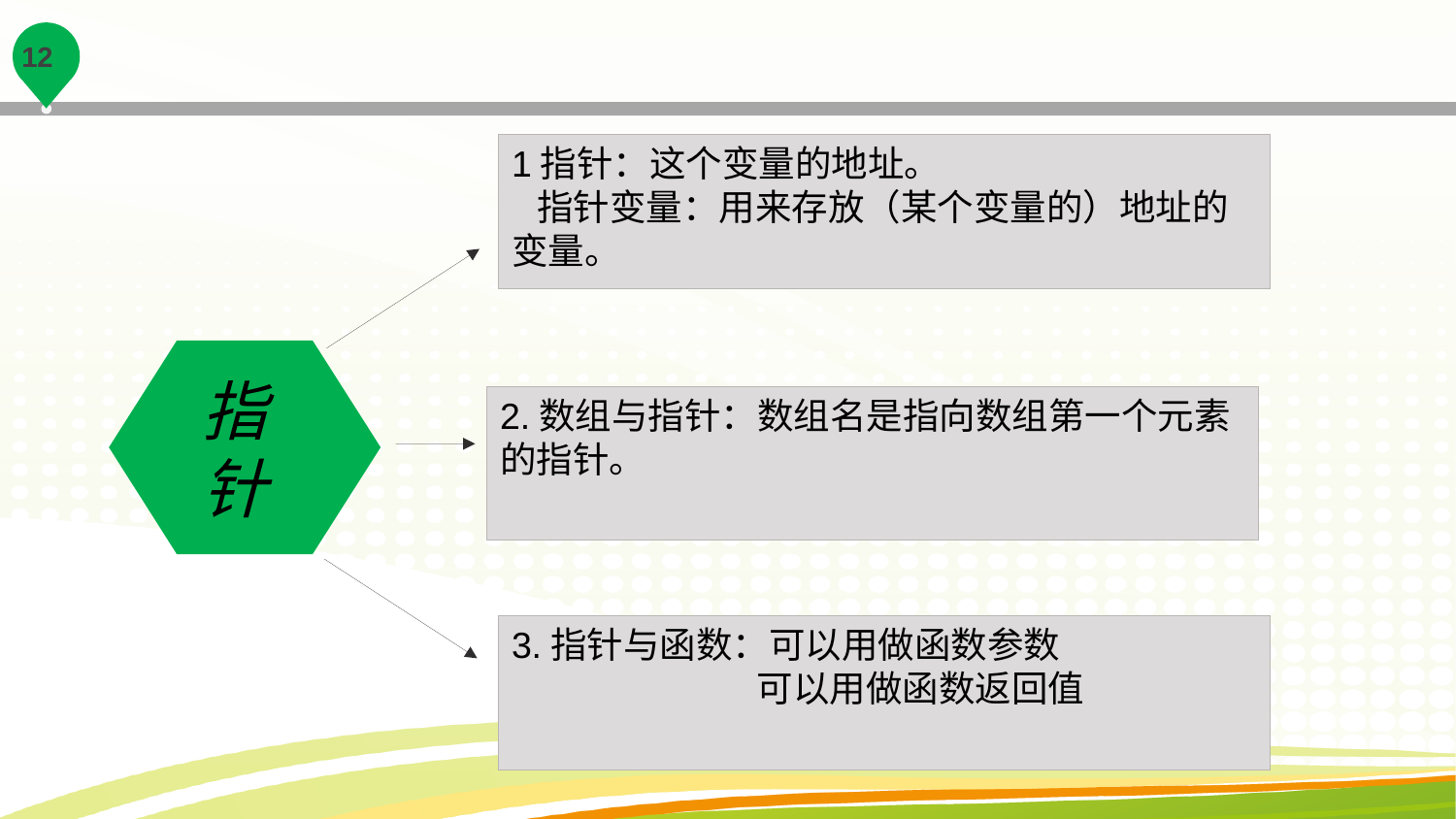

1指针：这个变量的地址。
  指针变量：用来存放（某个变量的）地址的变量。

指针
2.数组与指针：数组名是指向数组第一个元素的指针。

3.指针与函数：可以用做函数参数
	           可以用做函数返回值